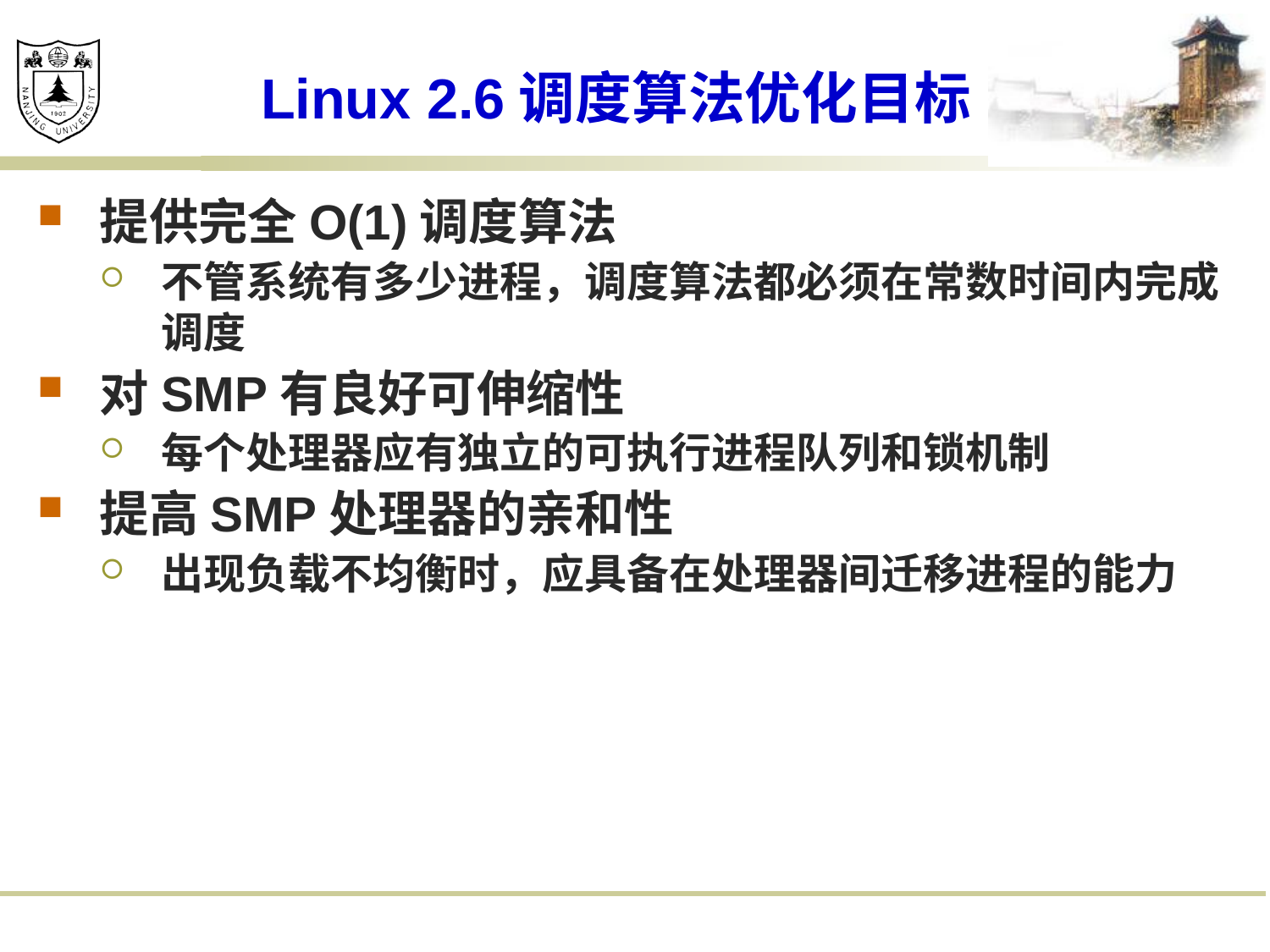

# Linux 2.6调度算法优化目标
提供完全O(1)调度算法
不管系统有多少进程，调度算法都必须在常数时间内完成调度
对SMP有良好可伸缩性
每个处理器应有独立的可执行进程队列和锁机制
提高SMP处理器的亲和性
出现负载不均衡时，应具备在处理器间迁移进程的能力
227